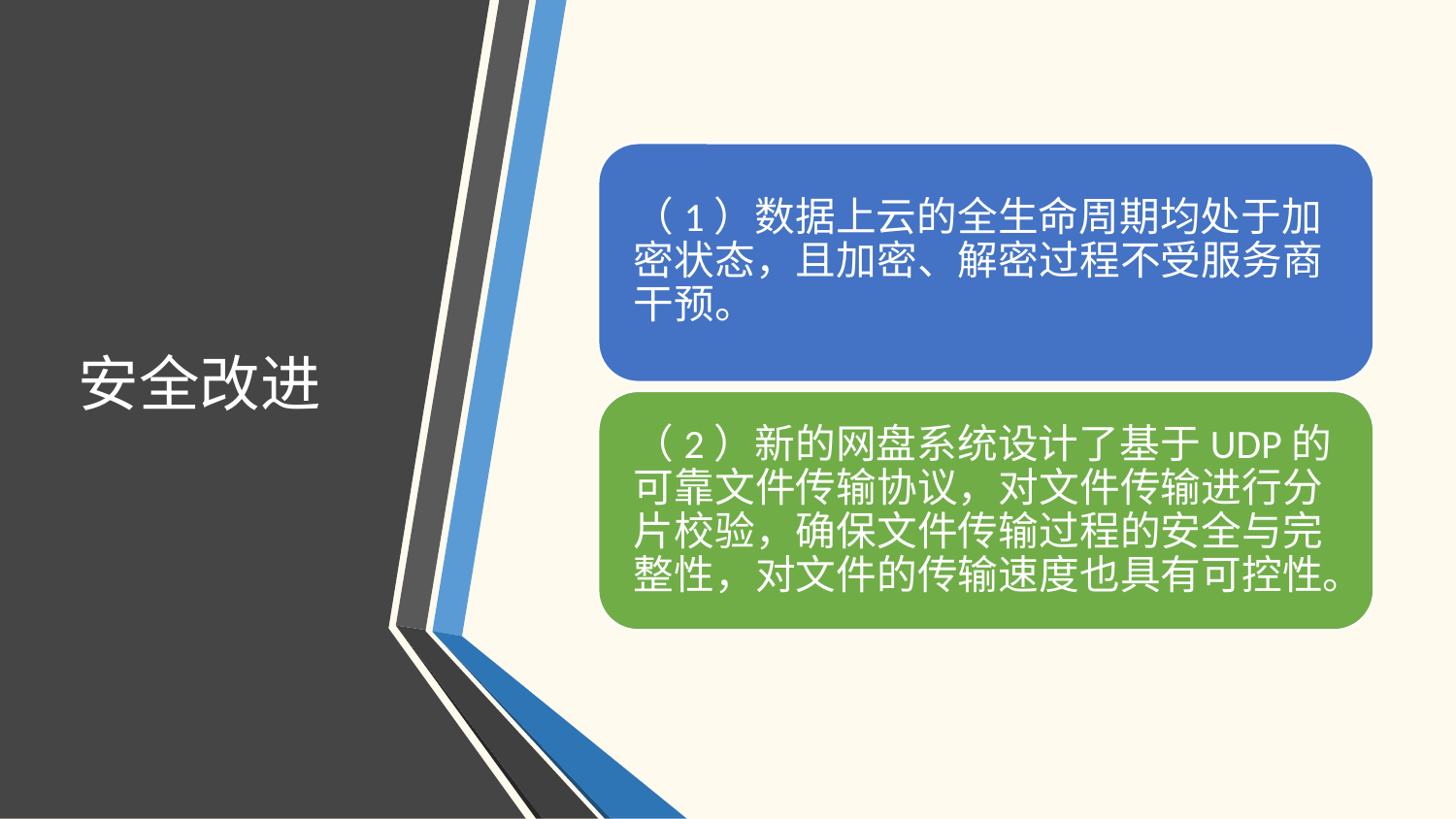

# 安全改进
（1）数据上云的全生命周期均处于加密状态，且加密、解密过程不受服务商干预。
（2）新的网盘系统设计了基于UDP的可靠文件传输协议，对文件传输进行分片校验，确保文件传输过程的安全与完整性，对文件的传输速度也具有可控性。